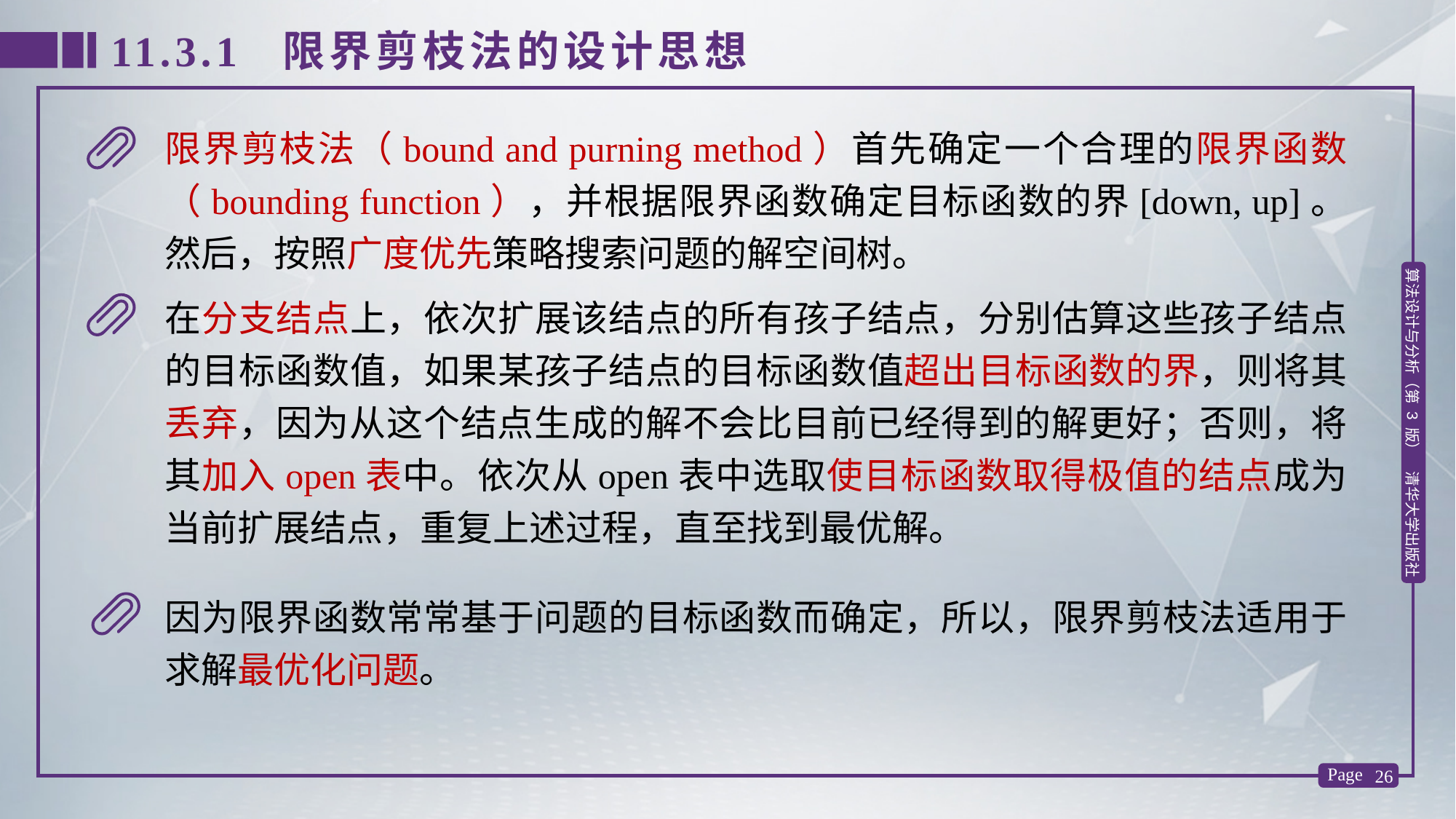

11.3.1  限界剪枝法的设计思想
限界剪枝法（bound and purning method）首先确定一个合理的限界函数（bounding function），并根据限界函数确定目标函数的界[down, up]。然后，按照广度优先策略搜索问题的解空间树。

在分支结点上，依次扩展该结点的所有孩子结点，分别估算这些孩子结点的目标函数值，如果某孩子结点的目标函数值超出目标函数的界，则将其丢弃，因为从这个结点生成的解不会比目前已经得到的解更好；否则，将其加入open表中。依次从open表中选取使目标函数取得极值的结点成为当前扩展结点，重复上述过程，直至找到最优解。

因为限界函数常常基于问题的目标函数而确定，所以，限界剪枝法适用于求解最优化问题。